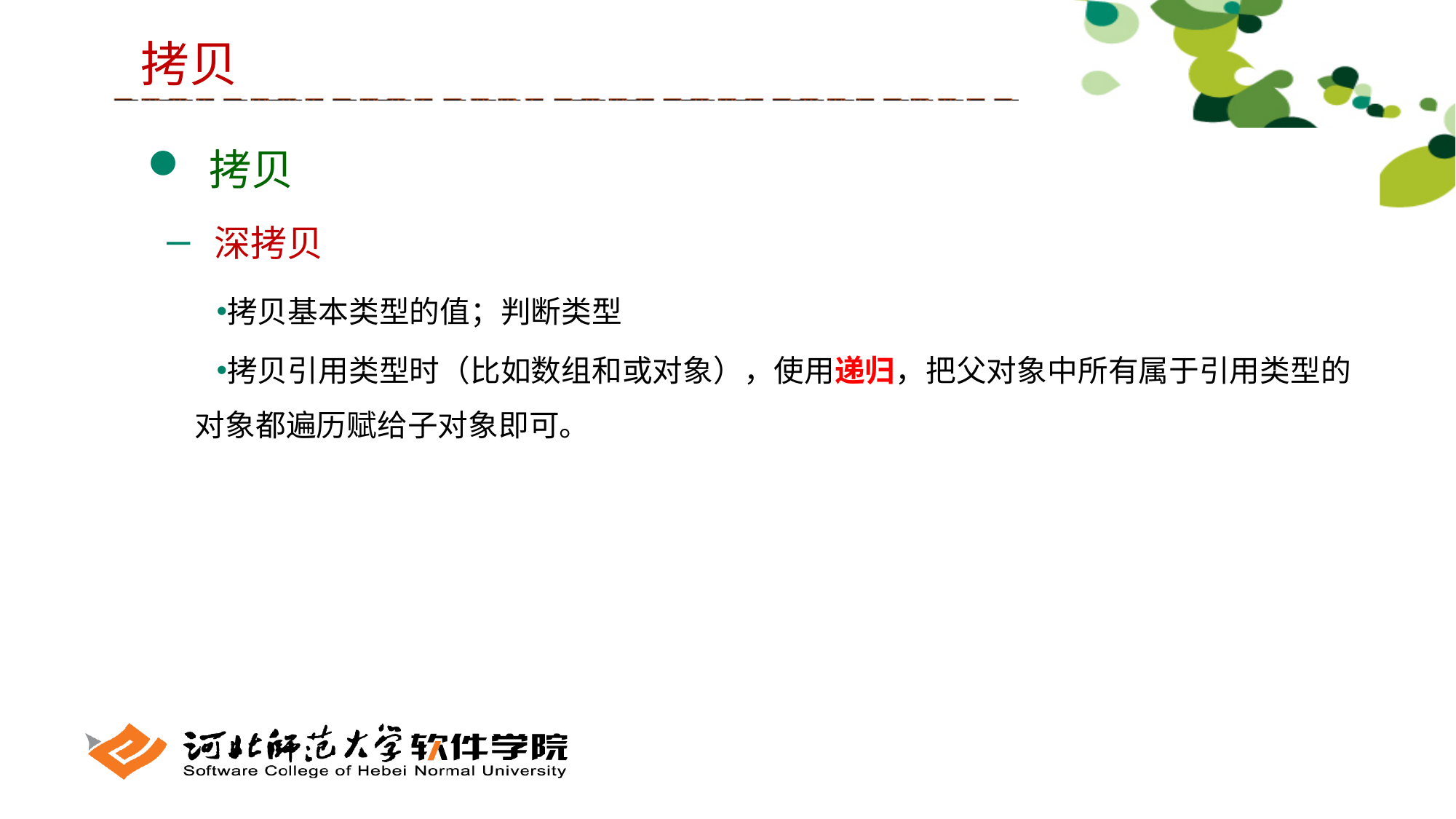

拷贝
 拷贝
 深拷贝
拷贝基本类型的值；判断类型
拷贝引用类型时（比如数组和或对象），使用递归，把父对象中所有属于引用类型的对象都遍历赋给子对象即可。